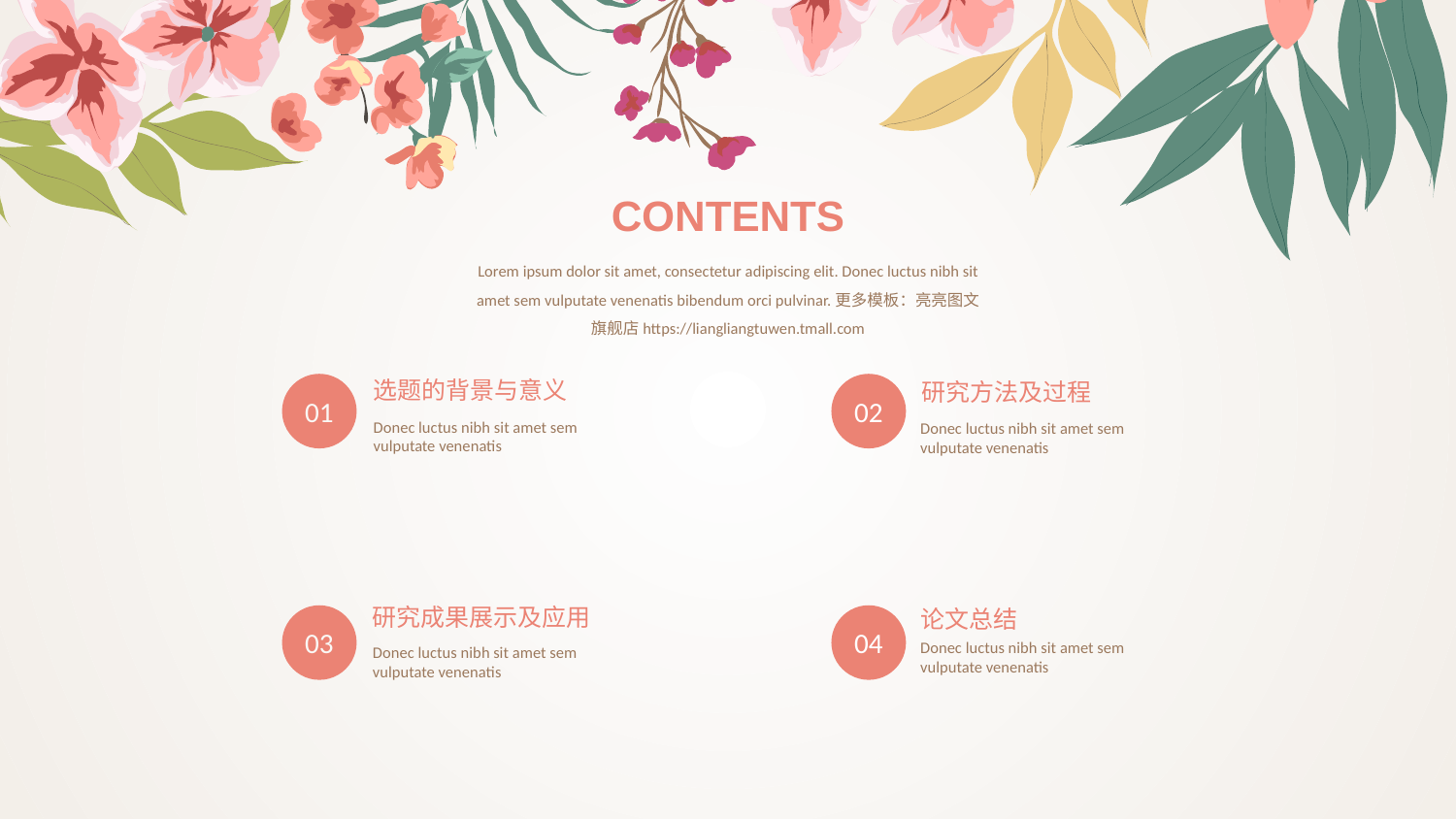

CONTENTS
Lorem ipsum dolor sit amet, consectetur adipiscing elit. Donec luctus nibh sit amet sem vulputate venenatis bibendum orci pulvinar.更多模板：亮亮图文旗舰店https://liangliangtuwen.tmall.com
选题的背景与意义
研究方法及过程
02
01
Donec luctus nibh sit amet sem vulputate venenatis
Donec luctus nibh sit amet sem vulputate venenatis
研究成果展示及应用
论文总结
03
04
Donec luctus nibh sit amet sem vulputate venenatis
Donec luctus nibh sit amet sem vulputate venenatis